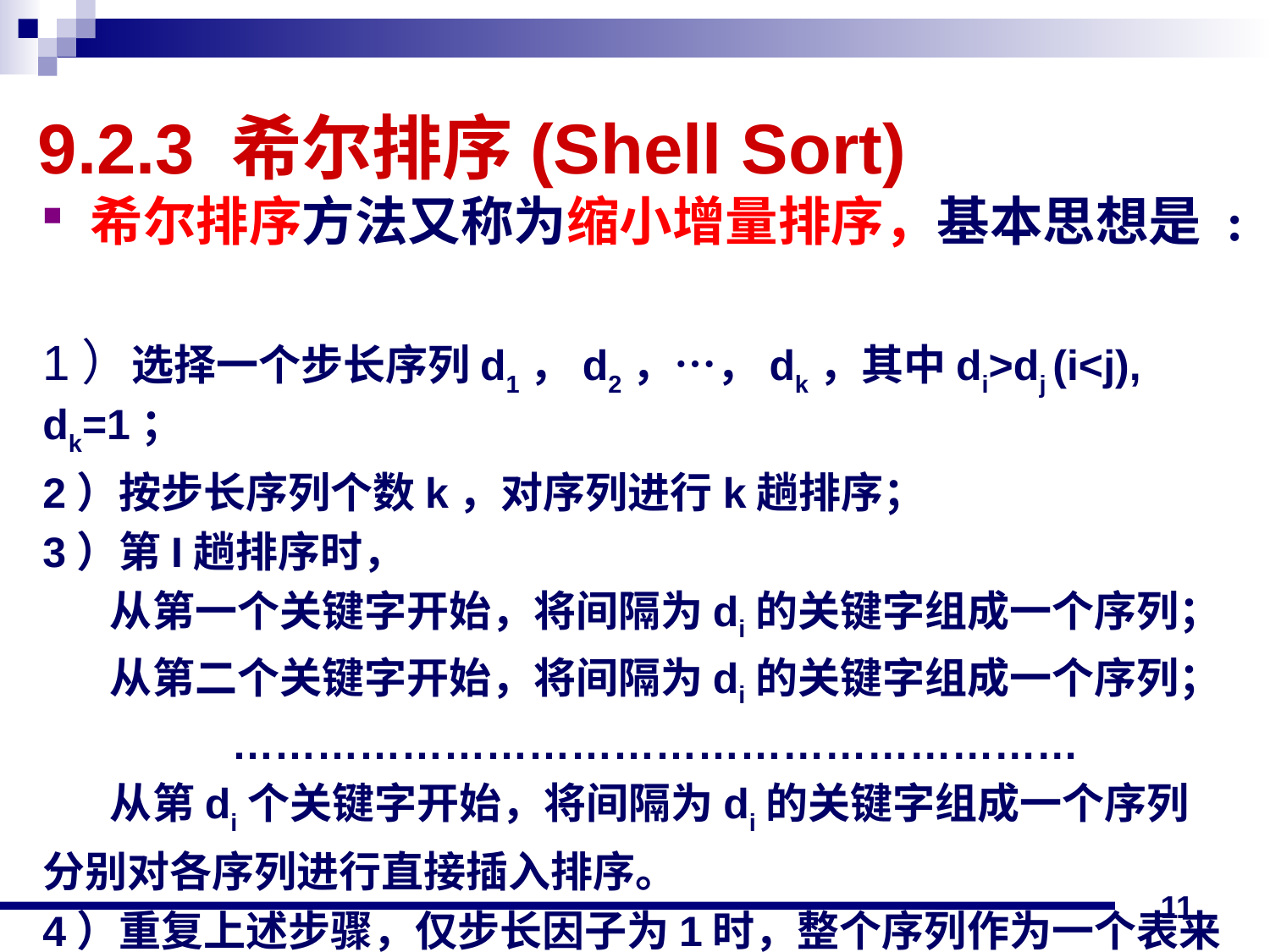

9.2.3 希尔排序(Shell Sort)

希尔排序方法又称为缩小增量排序，基本思想是 :
1）选择一个步长序列d1，d2，…，dk，其中di>dj (i<j), dk=1；
2）按步长序列个数k，对序列进行k趟排序；
3）第I趟排序时，
      从第一个关键字开始，将间隔为di的关键字组成一个序列；
      从第二个关键字开始，将间隔为di的关键字组成一个序列；
                ……………………………………………………
      从第di个关键字开始，将间隔为di的关键字组成一个序列
分别对各序列进行直接插入排序。
4）重复上述步骤，仅步长因子为1时，整个序列作为一个表来处理，表长度即为整个序列的长度。
11